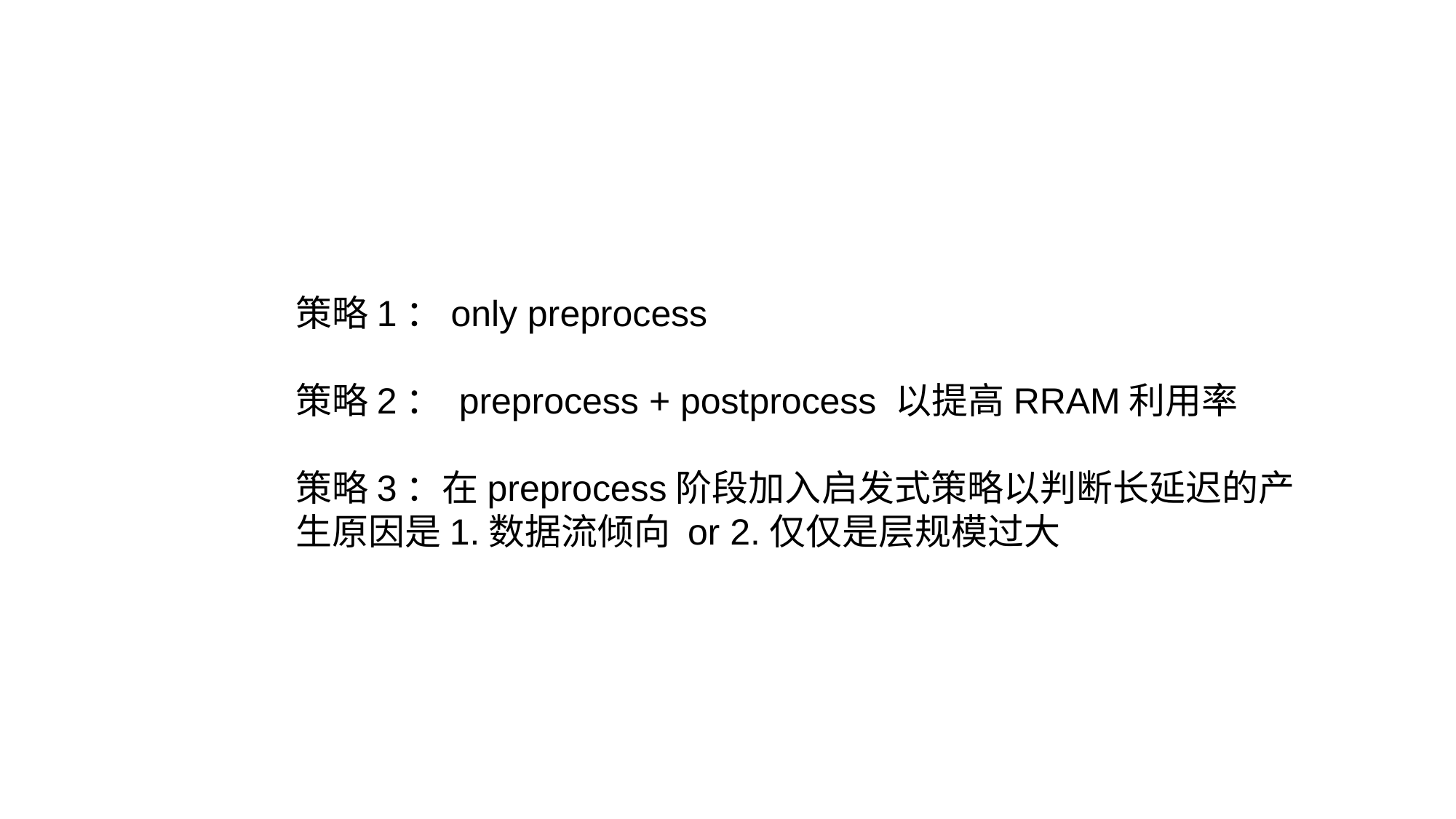

策略1：only preprocess

策略2： preprocess + postprocess 以提高RRAM利用率

策略3：在preprocess阶段加入启发式策略以判断长延迟的产生原因是1.数据流倾向 or 2.仅仅是层规模过大